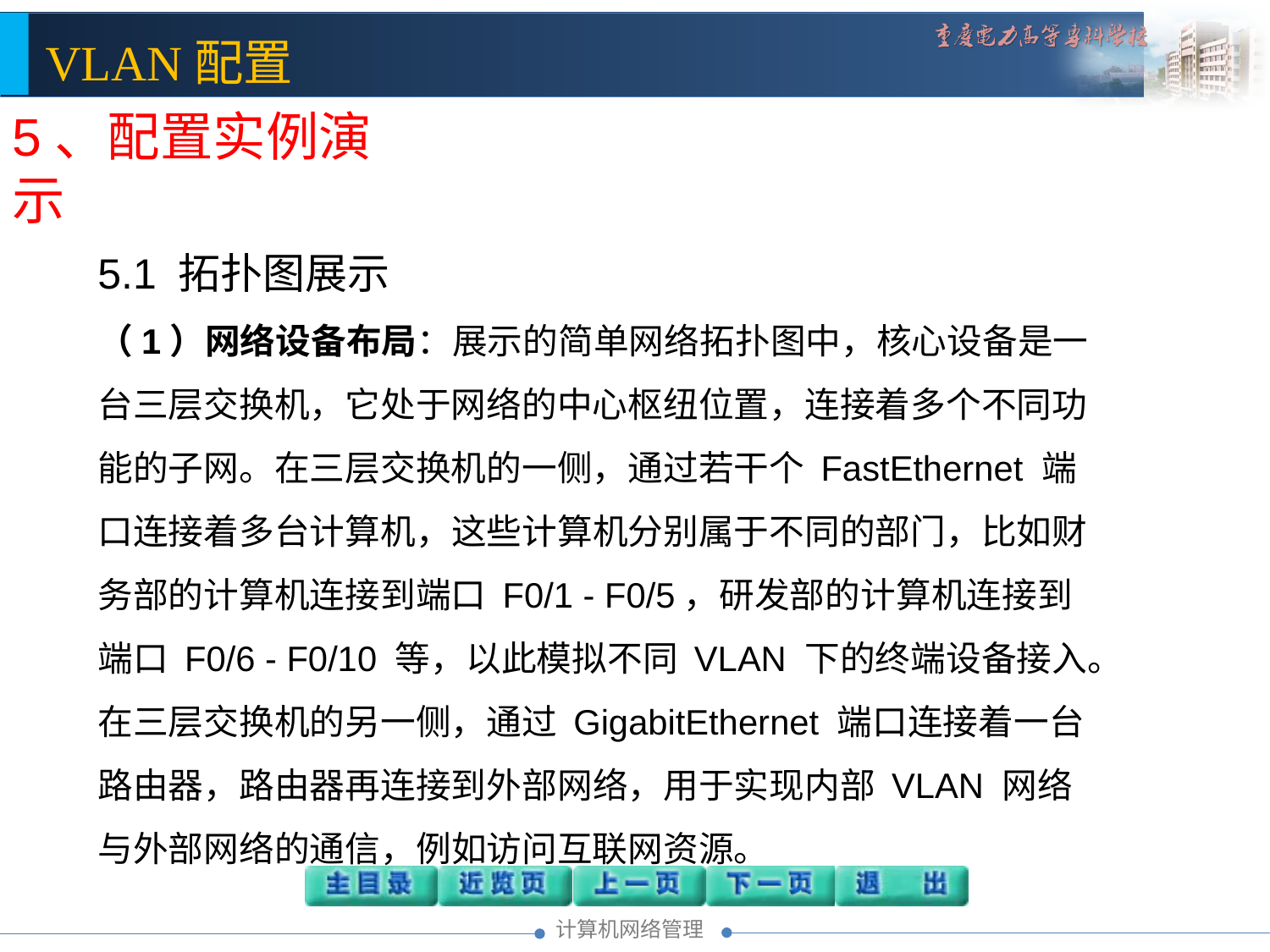

5、配置实例演示
5.1 拓扑图展示
（1）网络设备布局：展示的简单网络拓扑图中，核心设备是一台三层交换机，它处于网络的中心枢纽位置，连接着多个不同功能的子网。在三层交换机的一侧，通过若干个 FastEthernet 端口连接着多台计算机，这些计算机分别属于不同的部门，比如财务部的计算机连接到端口 F0/1 - F0/5，研发部的计算机连接到端口 F0/6 - F0/10 等，以此模拟不同 VLAN 下的终端设备接入。在三层交换机的另一侧，通过 GigabitEthernet 端口连接着一台路由器，路由器再连接到外部网络，用于实现内部 VLAN 网络与外部网络的通信，例如访问互联网资源。